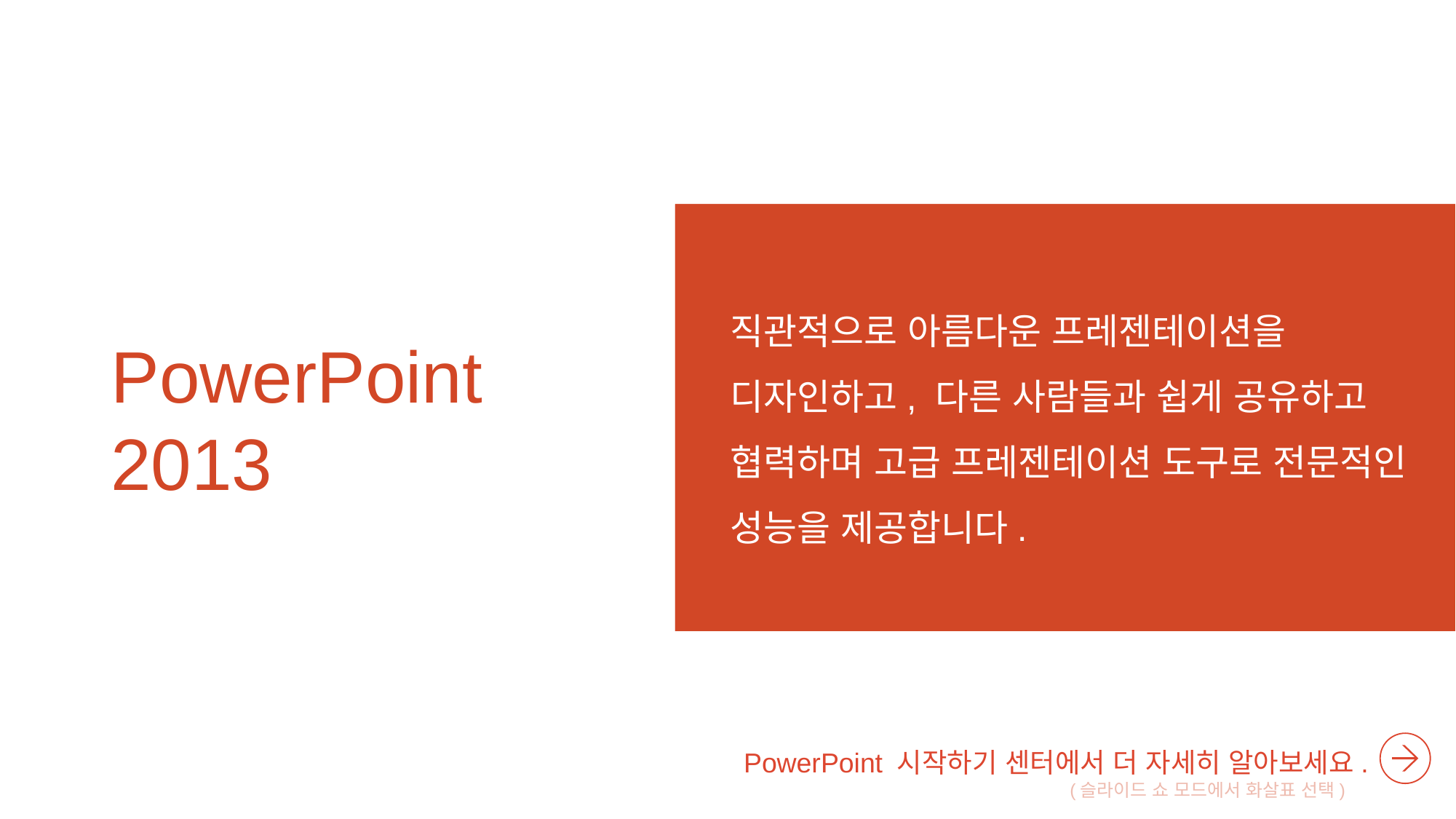

직관적으로 아름다운 프레젠테이션을 디자인하고, 다른 사람들과 쉽게 공유하고 협력하며 고급 프레젠테이션 도구로 전문적인 성능을 제공합니다.
# PowerPoint 2013
PowerPoint 시작하기 센터에서 더 자세히 알아보세요.

(슬라이드 쇼 모드에서 화살표 선택)